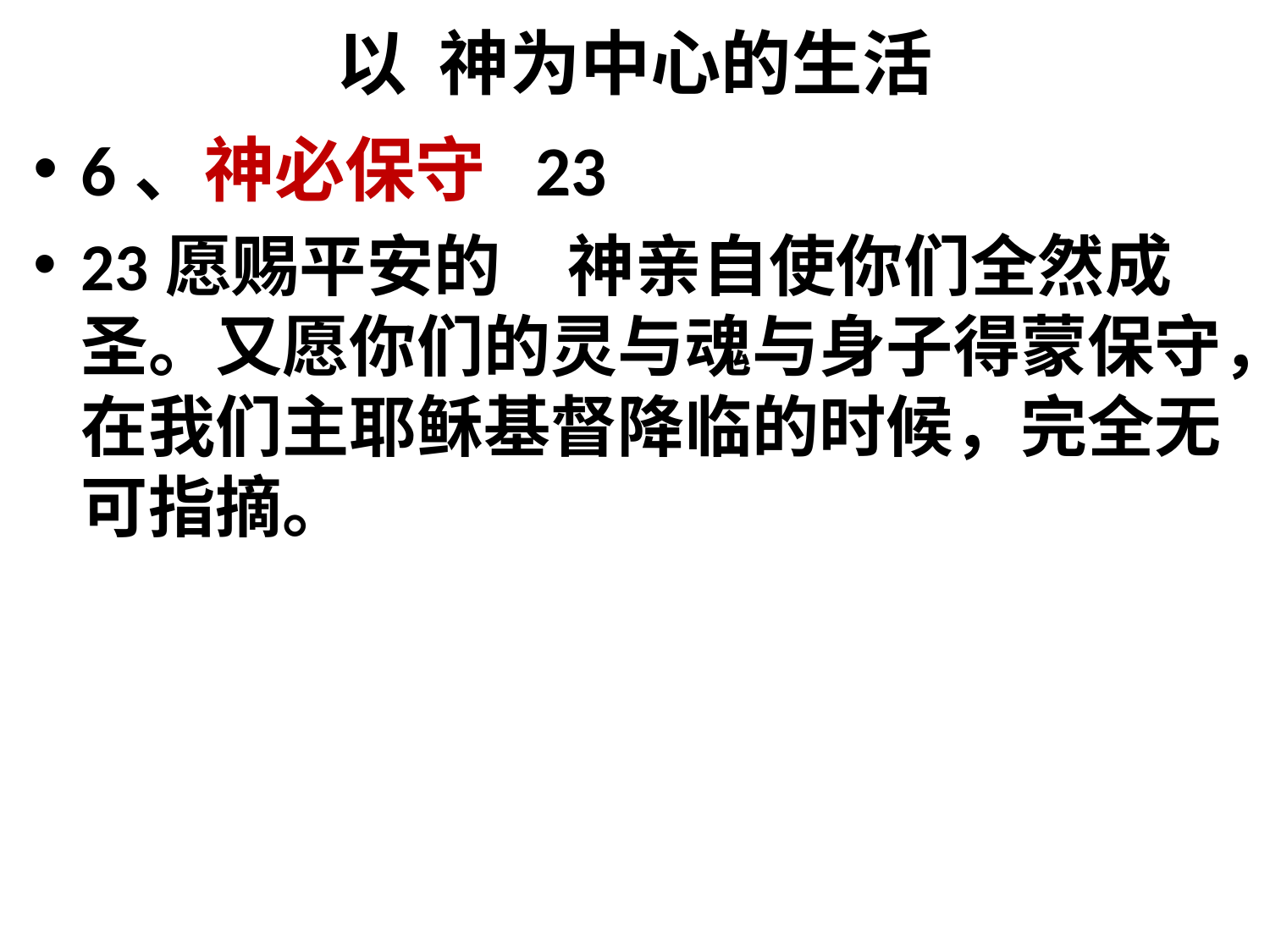

# 以  神为中心的生活
6、神必保守  23
23愿赐平安的　神亲自使你们全然成圣。又愿你们的灵与魂与身子得蒙保守，在我们主耶稣基督降临的时候，完全无可指摘。